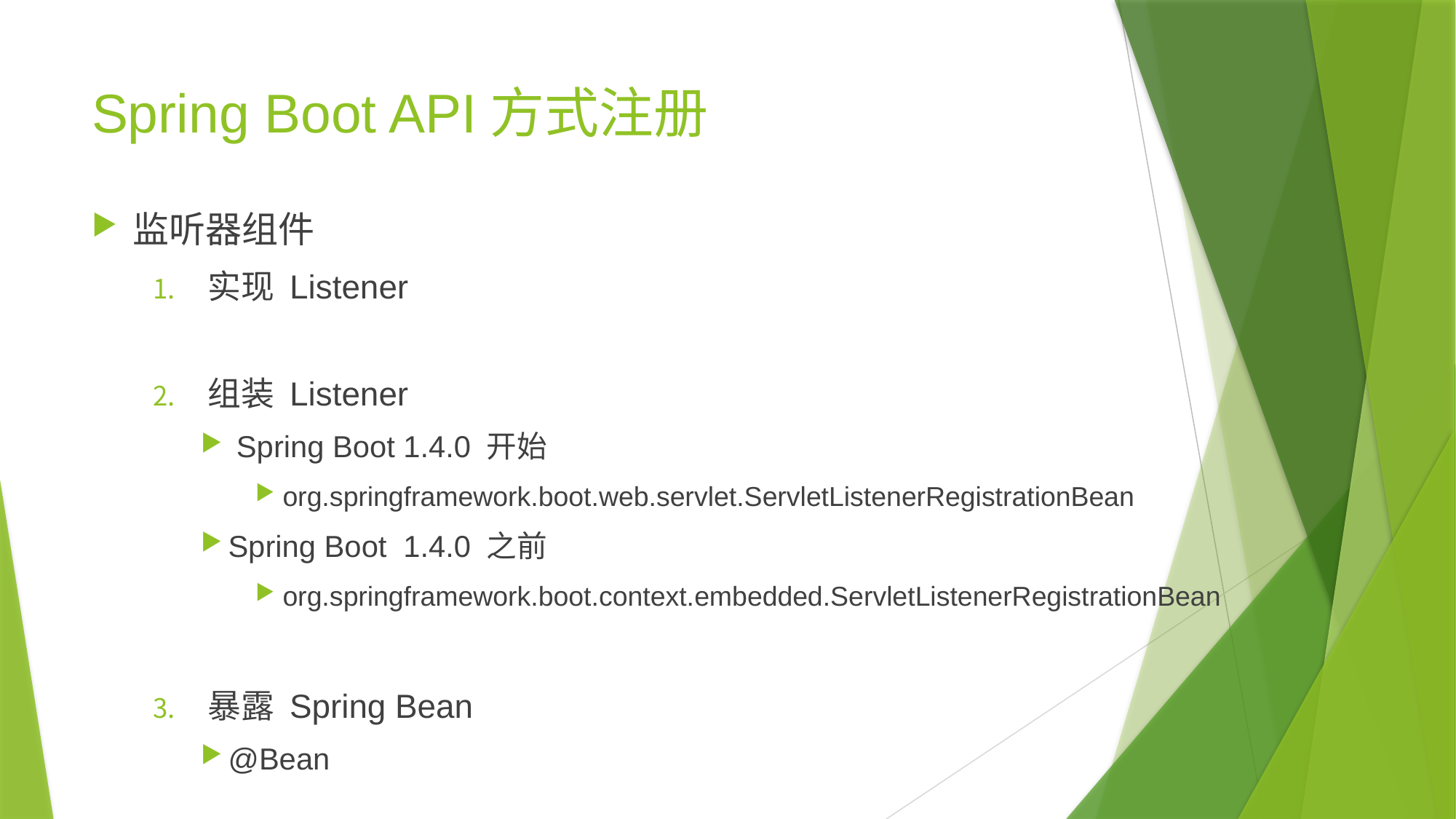

# Spring Boot API方式注册
监听器组件
实现 Listener

组装 Listener
 Spring Boot 1.4.0 开始
org.springframework.boot.web.servlet.ServletListenerRegistrationBean
Spring Boot  1.4.0 之前
org.springframework.boot.context.embedded.ServletListenerRegistrationBean

暴露 Spring Bean
@Bean